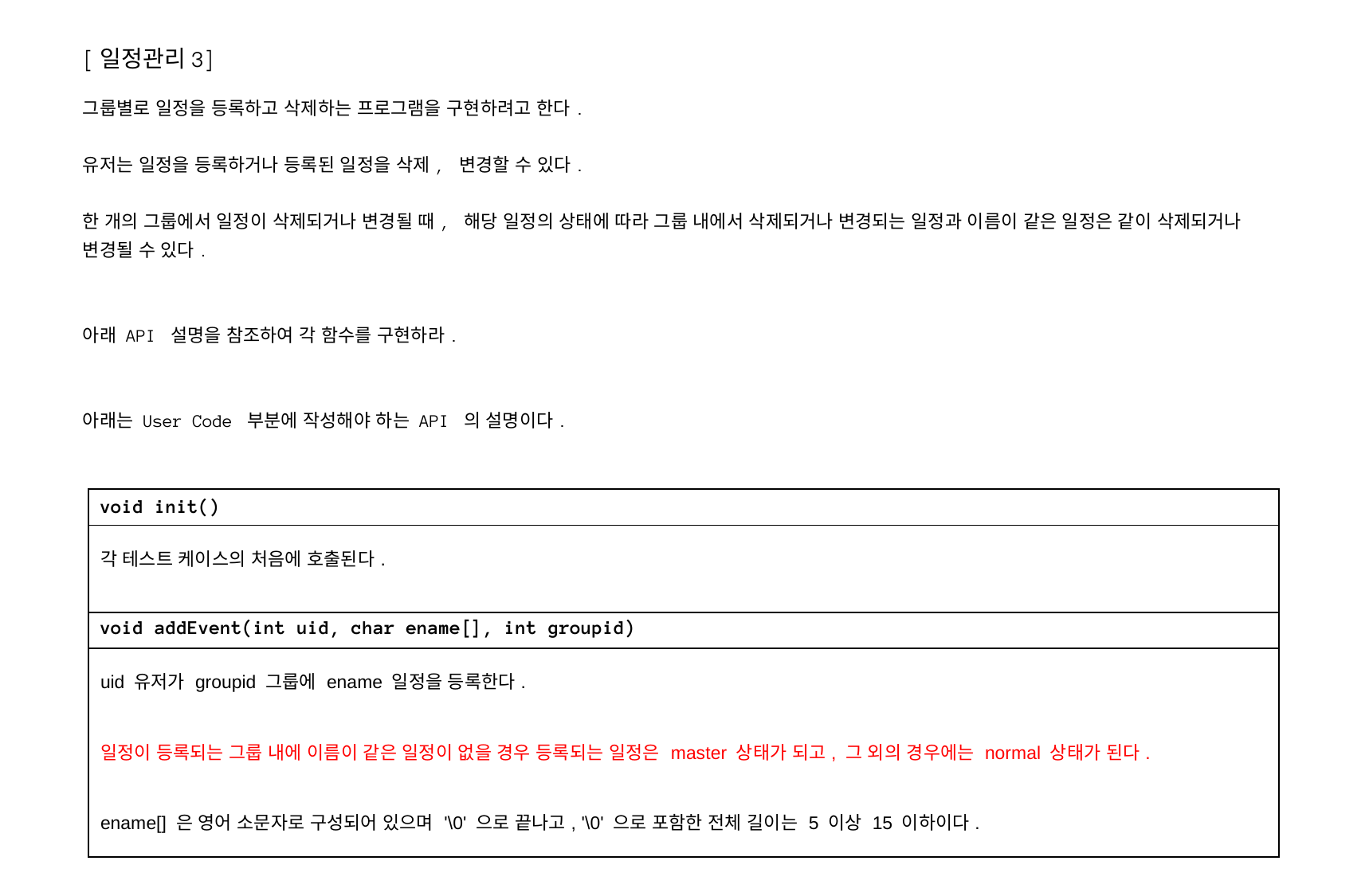

[일정관리3]
그룹별로 일정을 등록하고 삭제하는 프로그램을 구현하려고 한다.

유저는 일정을 등록하거나 등록된 일정을 삭제, 변경할 수 있다.

한 개의 그룹에서 일정이 삭제되거나 변경될 때, 해당 일정의 상태에 따라 그룹 내에서 삭제되거나 변경되는 일정과 이름이 같은 일정은 같이 삭제되거나 변경될 수 있다.

아래 API 설명을 참조하여 각 함수를 구현하라.

아래는 User Code 부분에 작성해야 하는 API 의 설명이다.

| void init() |
| --- |
| 각 테스트 케이스의 처음에 호출된다. |
| void addEvent(int uid, char ename[], int groupid) |
| uid 유저가 groupid 그룹에 ename 일정을 등록한다. 일정이 등록되는 그룹 내에 이름이 같은 일정이 없을 경우 등록되는 일정은 master 상태가 되고, 그 외의 경우에는 normal 상태가 된다. ename[] 은 영어 소문자로 구성되어 있으며 '\0' 으로 끝나고, '\0' 으로 포함한 전체 길이는 5 이상 15 이하이다. |